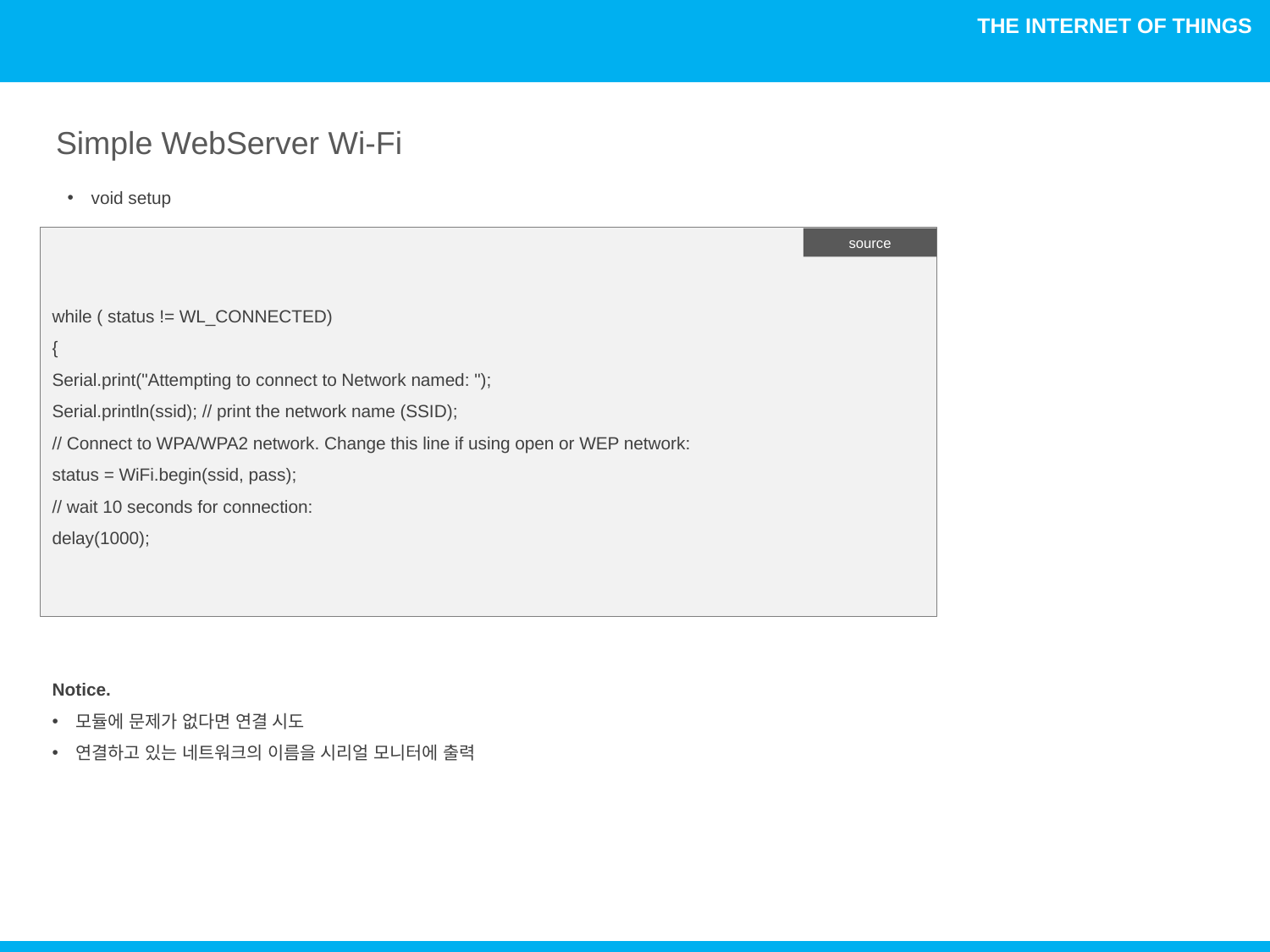

Simple WebServer Wi-Fi
void setup
while ( status != WL_CONNECTED)
{
Serial.print("Attempting to connect to Network named: ");
Serial.println(ssid); // print the network name (SSID);
// Connect to WPA/WPA2 network. Change this line if using open or WEP network:
status = WiFi.begin(ssid, pass);
// wait 10 seconds for connection:
delay(1000);
source
Notice.
모듈에 문제가 없다면 연결 시도
연결하고 있는 네트워크의 이름을 시리얼 모니터에 출력